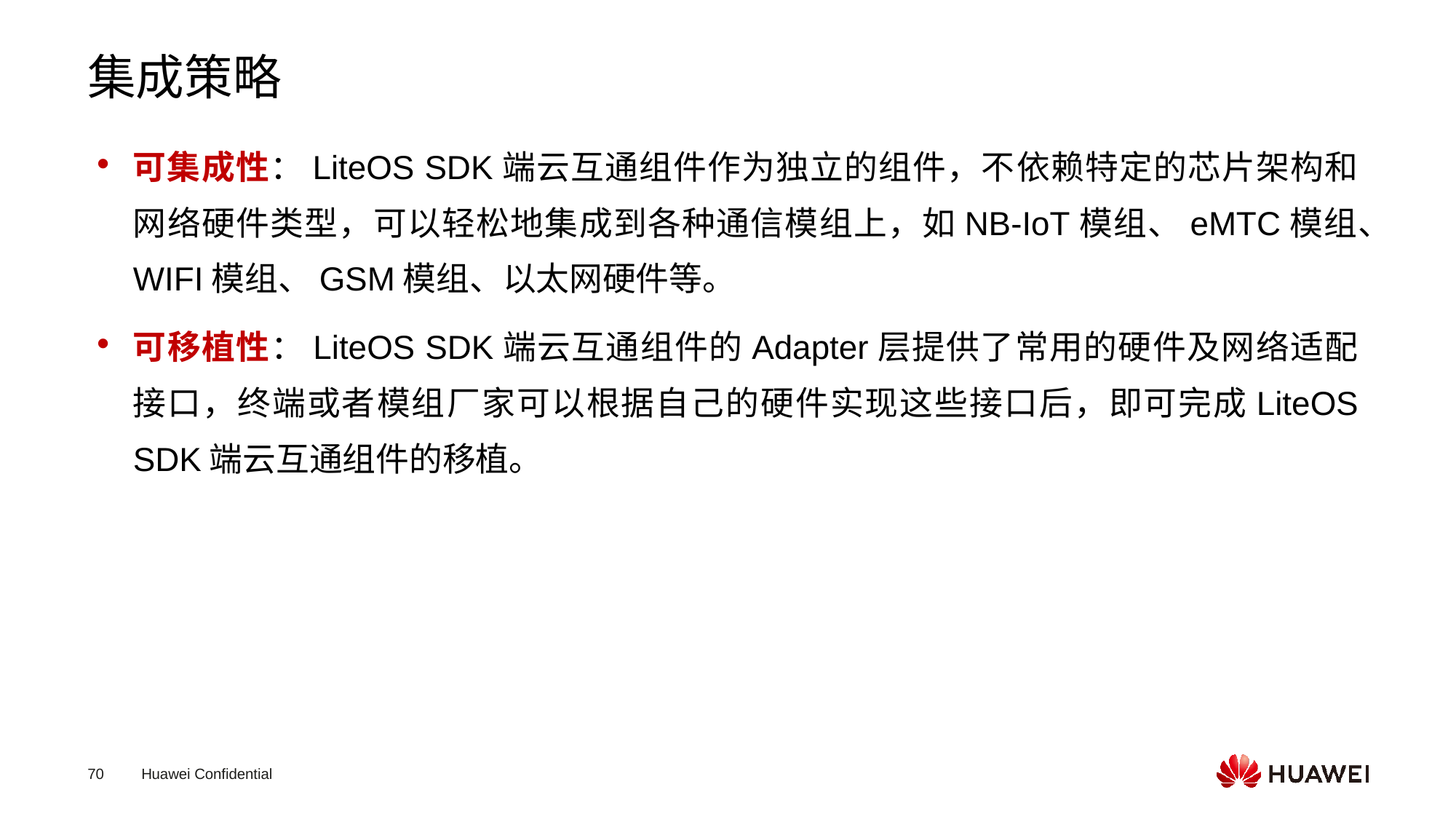

# 集成策略
可集成性：LiteOS SDK端云互通组件作为独立的组件，不依赖特定的芯片架构和网络硬件类型，可以轻松地集成到各种通信模组上，如NB-IoT模组、eMTC模组、WIFI模组、GSM模组、以太网硬件等。
可移植性：LiteOS SDK端云互通组件的Adapter层提供了常用的硬件及网络适配接口，终端或者模组厂家可以根据自己的硬件实现这些接口后，即可完成LiteOS SDK端云互通组件的移植。